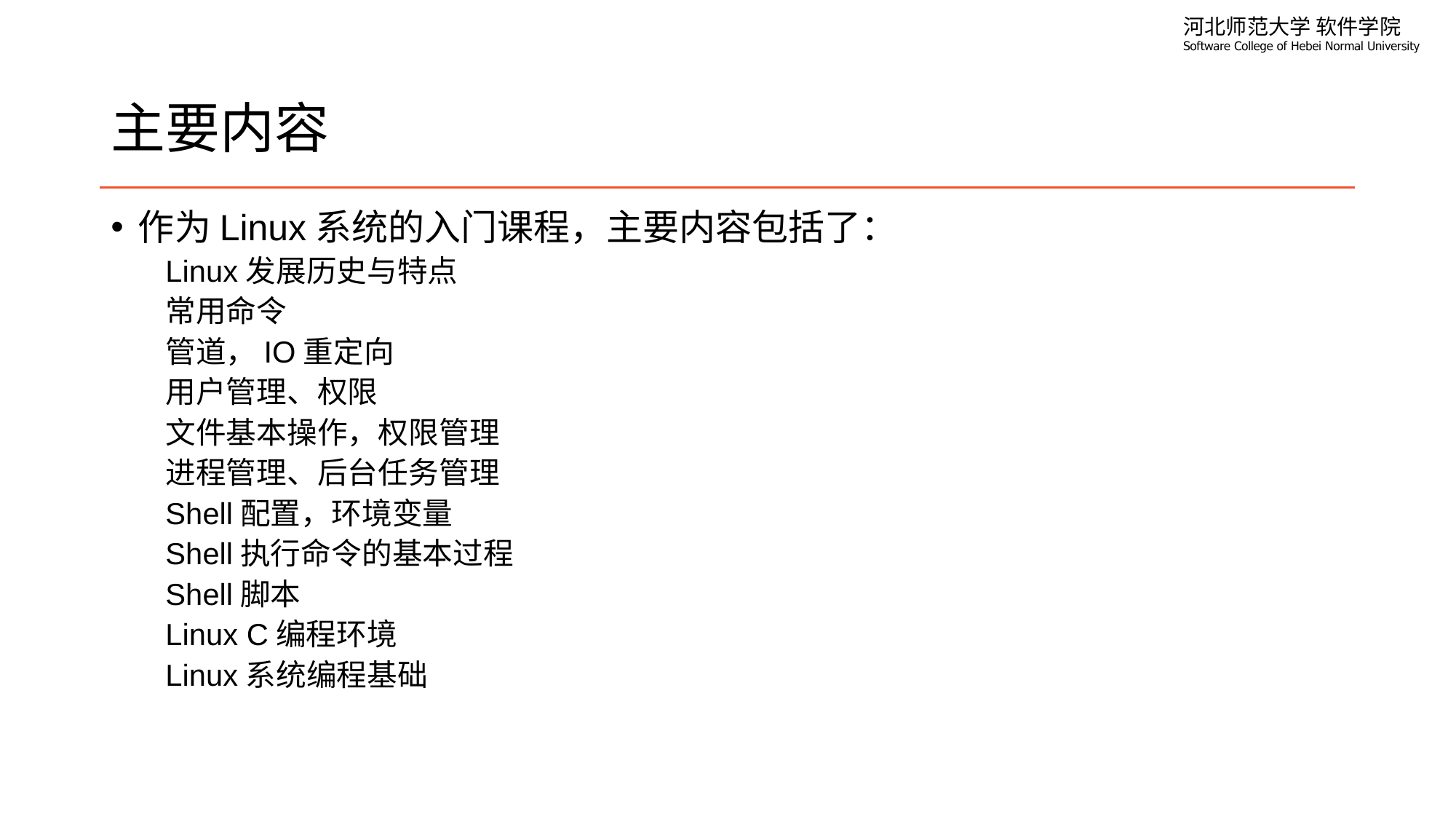

# 主要内容
作为Linux系统的入门课程，主要内容包括了：
Linux发展历史与特点
常用命令
管道，IO重定向
用户管理、权限
文件基本操作，权限管理
进程管理、后台任务管理
Shell配置，环境变量
Shell执行命令的基本过程
Shell脚本
Linux C编程环境
Linux系统编程基础